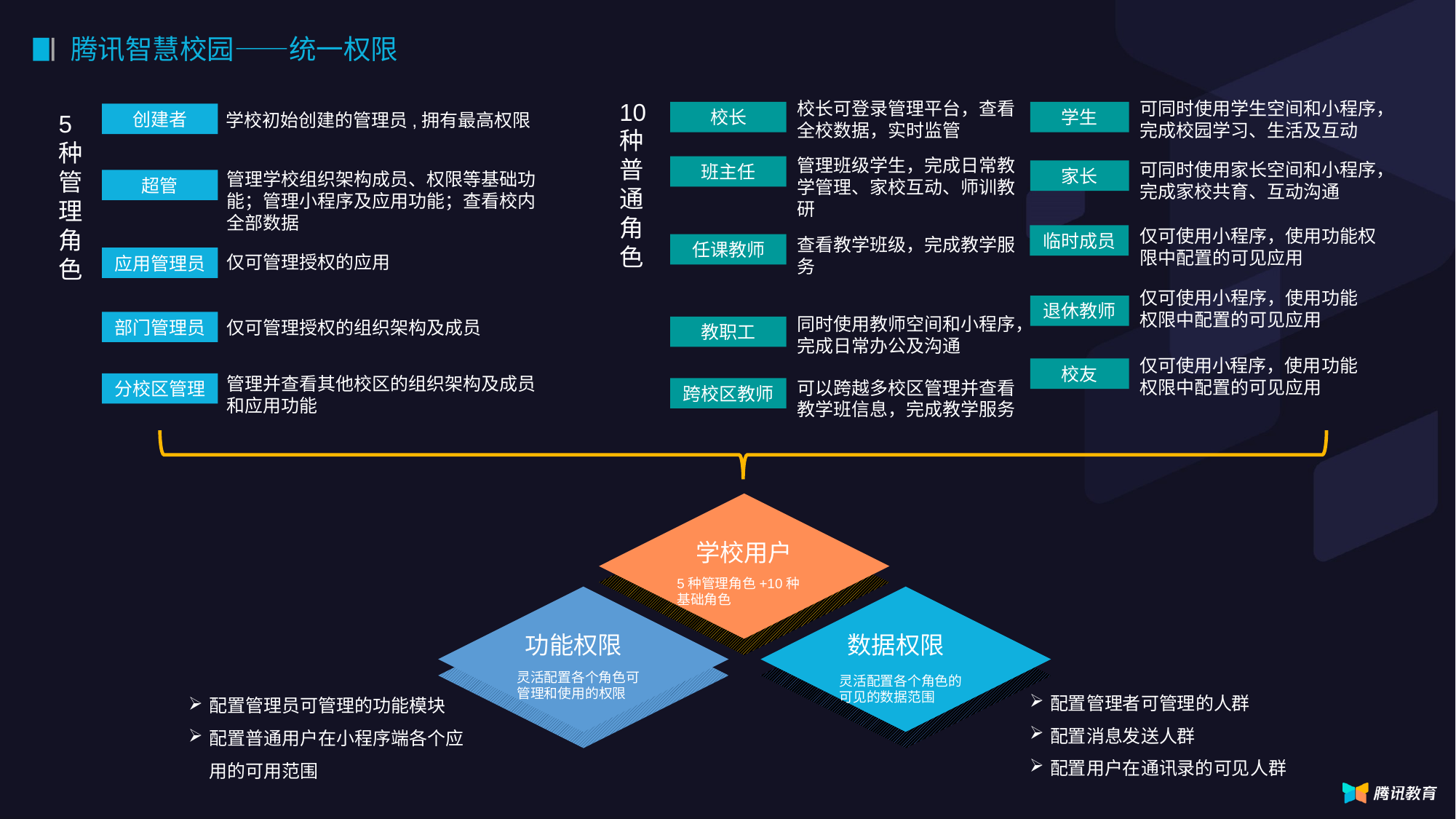

腾讯智慧校园——统一权限

10种普通角色
校长可登录管理平台，查看全校数据，实时监管
可同时使用学生空间和小程序，完成校园学习、生活及互动
校长
学生
5种管理角色
创建者
学校初始创建的管理员,拥有最高权限
管理班级学生，完成日常教学管理、家校互动、师训教研
可同时使用家长空间和小程序，完成家校共育、互动沟通
班主任
家长
管理学校组织架构成员、权限等基础功能；管理小程序及应用功能；查看校内全部数据
超管
仅可使用小程序，使用功能权限中配置的可见应用
临时成员
查看教学班级，完成教学服务
任课教师
仅可管理授权的应用
应用管理员
仅可使用小程序，使用功能权限中配置的可见应用
退休教师
同时使用教师空间和小程序，完成日常办公及沟通
仅可管理授权的组织架构及成员
部门管理员
教职工
仅可使用小程序，使用功能权限中配置的可见应用
校友
管理并查看其他校区的组织架构及成员和应用功能
可以跨越多校区管理并查看教学班信息，完成教学服务
分校区管理
跨校区教师
学校用户

功能权限

数据权限

5种管理角色+10种基础角色
灵活配置各个角色可管理和使用的权限
灵活配置各个角色的可见的数据范围
配置管理者可管理的人群
配置消息发送人群
配置用户在通讯录的可见人群
配置管理员可管理的功能模块
配置普通用户在小程序端各个应用的可用范围